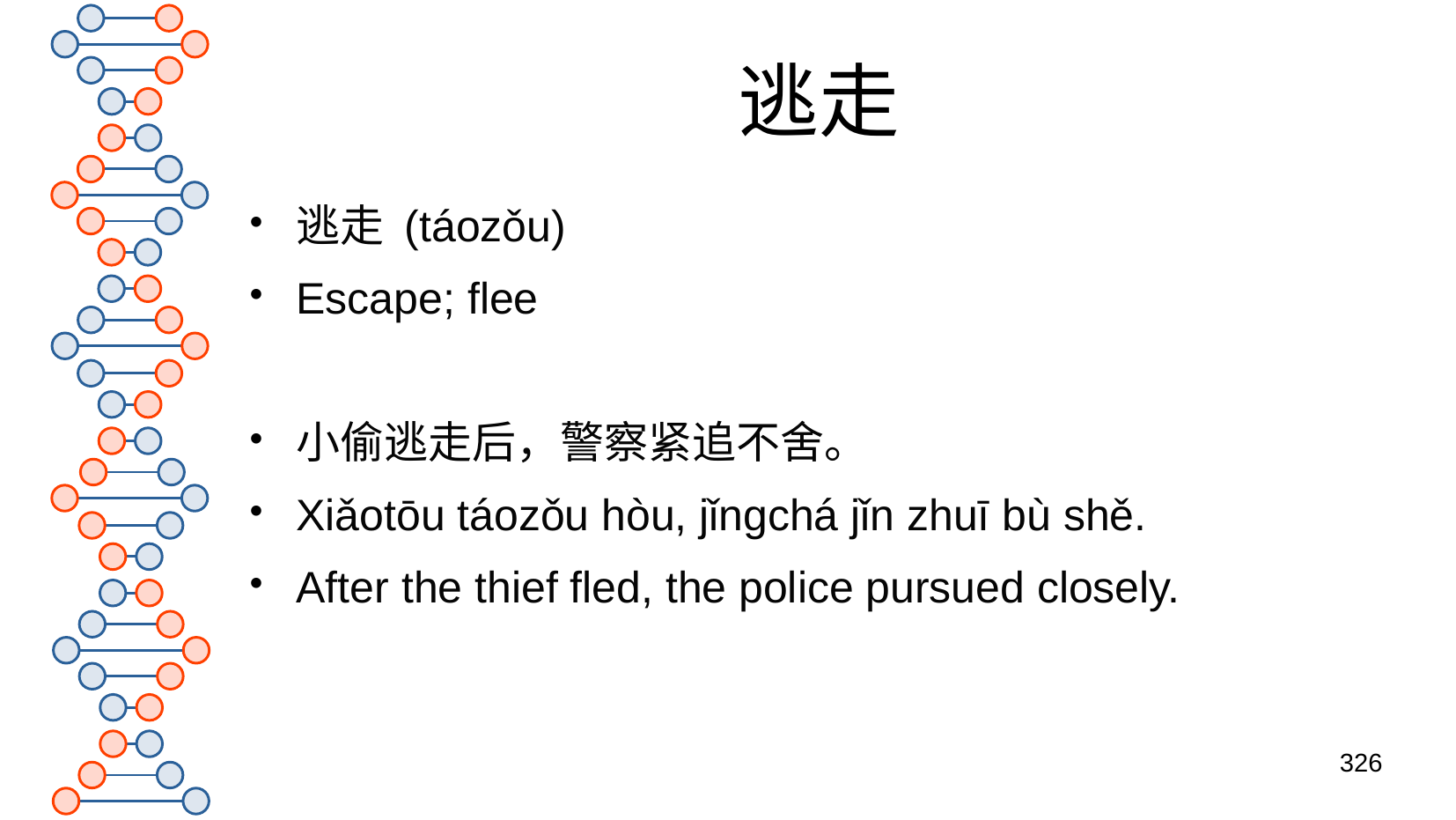

# 逃走
逃走 (táozǒu)
Escape; flee

小偷逃走后，警察紧追不舍。
Xiǎotōu táozǒu hòu, jǐngchá jǐn zhuī bù shě.
After the thief fled, the police pursued closely.

326